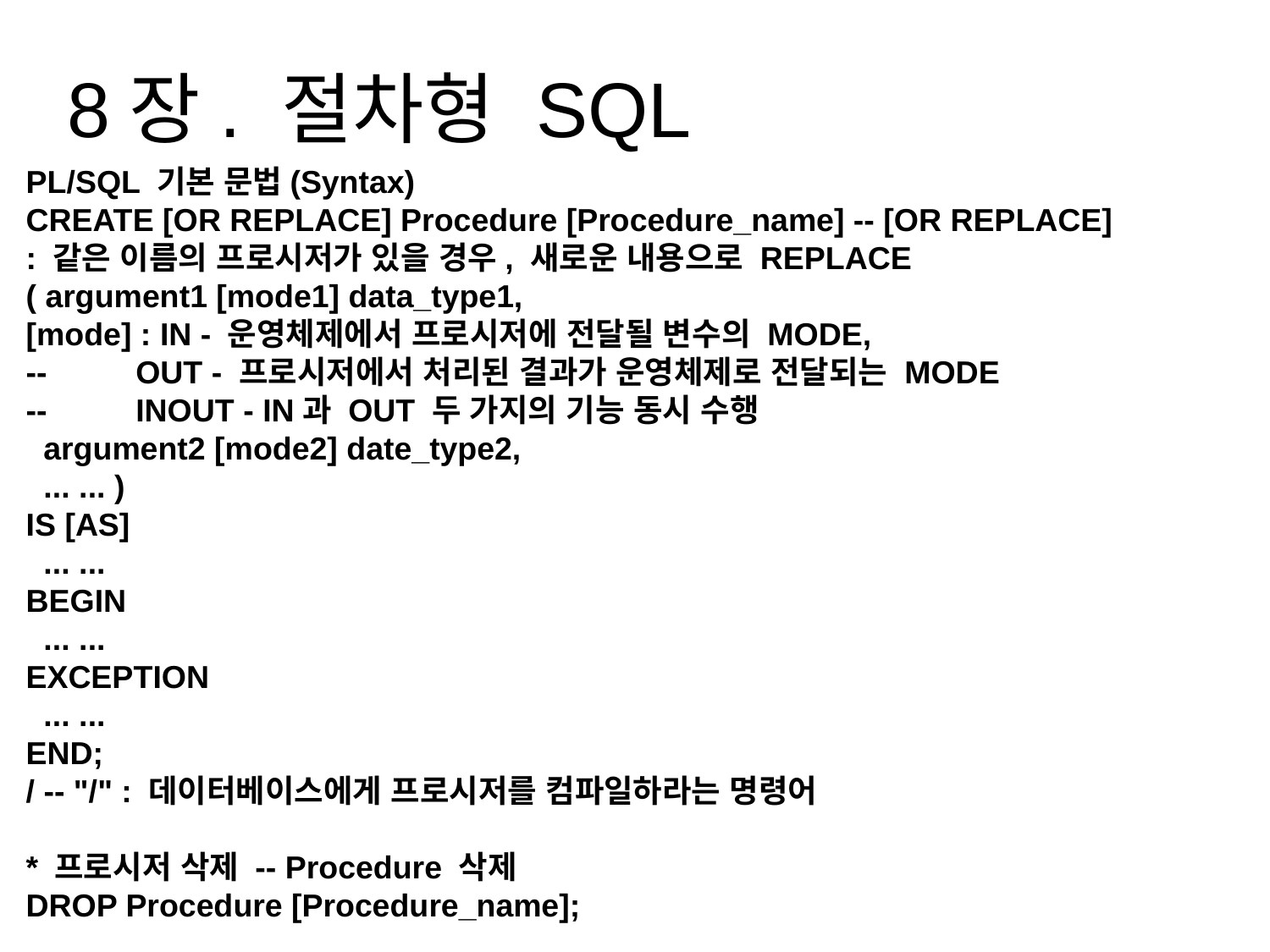

8장. 절차형 SQL
PL/SQL 기본 문법(Syntax)
CREATE [OR REPLACE] Procedure [Procedure_name] -- [OR REPLACE]
: 같은 이름의 프로시저가 있을 경우, 새로운 내용으로 REPLACE
( argument1 [mode1] data_type1,
[mode] : IN - 운영체제에서 프로시저에 전달될 변수의 MODE,
--          OUT - 프로시저에서 처리된 결과가 운영체제로 전달되는 MODE
--          INOUT - IN과 OUT 두 가지의 기능 동시 수행
  argument2 [mode2] date_type2,
  ... ... )
IS [AS]
  ... ...
BEGIN
  ... ...
EXCEPTION
  ... ...
END;
/ -- "/" : 데이터베이스에게 프로시저를 컴파일하라는 명령어

* 프로시저 삭제 -- Procedure 삭제
DROP Procedure [Procedure_name];